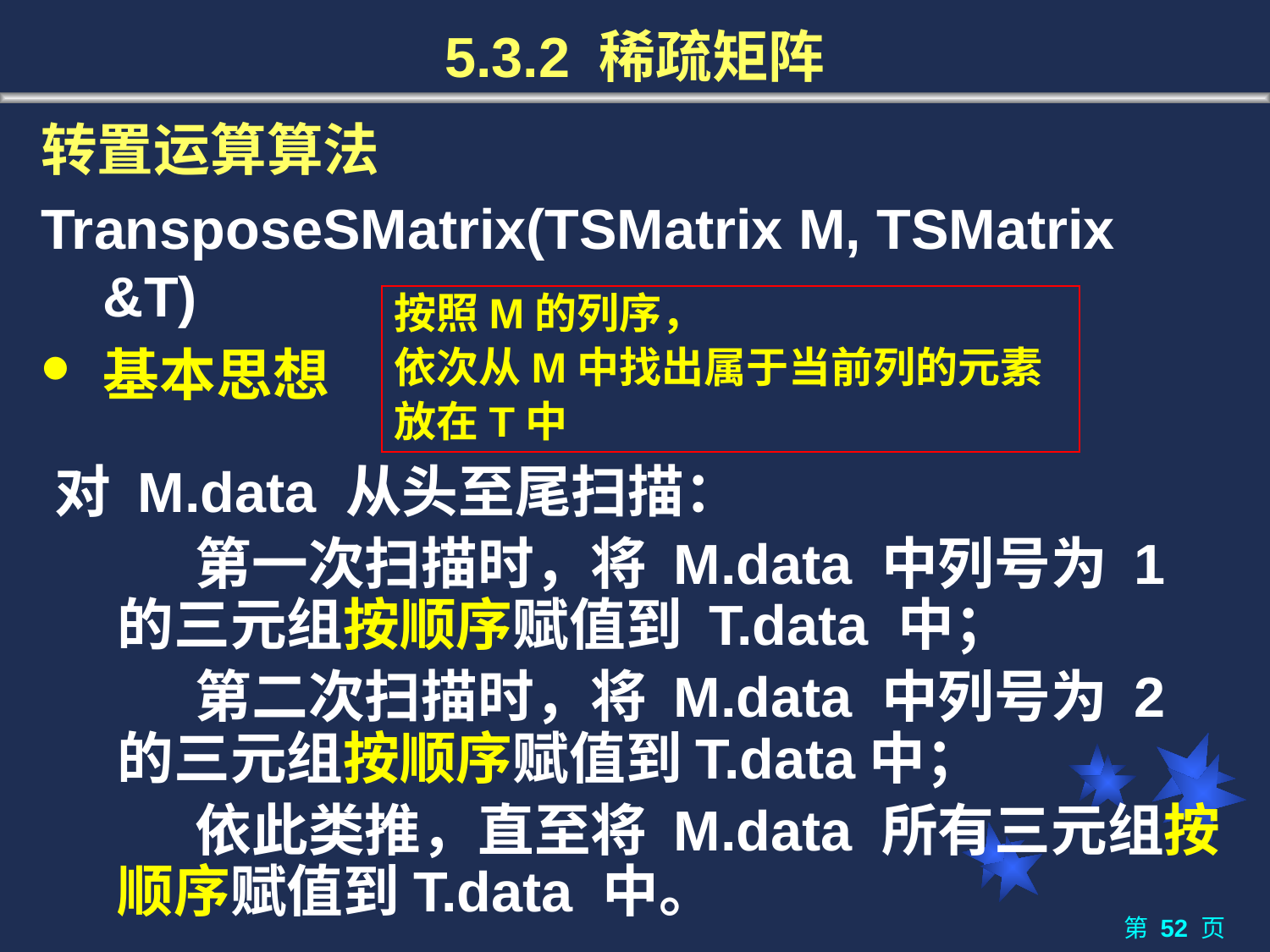

# 5.3.2 稀疏矩阵
转置运算算法
TransposeSMatrix(TSMatrix M, TSMatrix &T)
基本思想

按照M的列序，
依次从M中找出属于当前列的元素
放在T中
对 M.data 从头至尾扫描：
	     第一次扫描时，将 M.data 中列号为 1 的三元组按顺序赋值到 T.data 中；
	     第二次扫描时，将 M.data 中列号为 2 的三元组按顺序赋值到T.data中；
	     依此类推，直至将 M.data 所有三元组按顺序赋值到T.data 中。
第 52 页